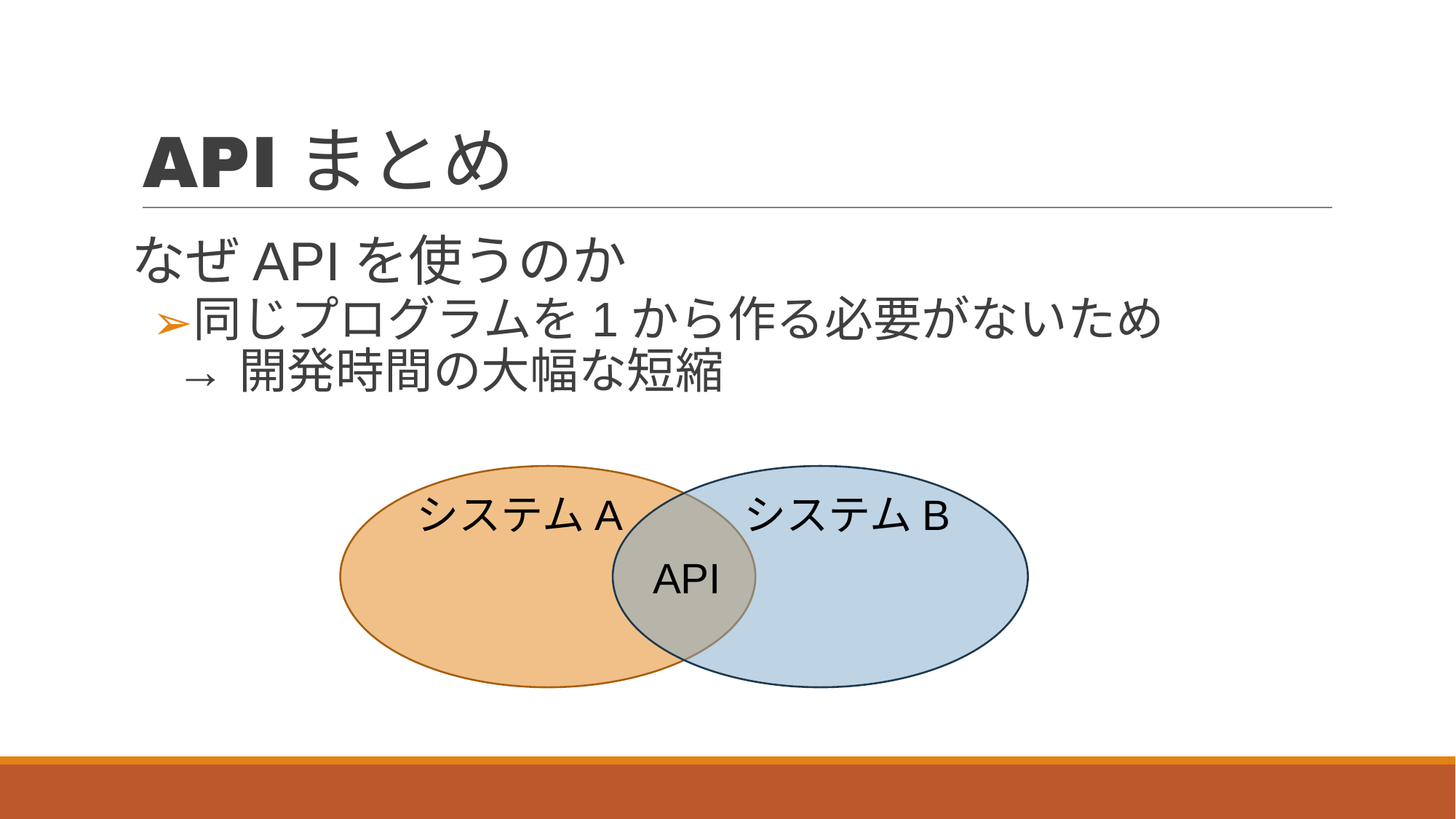

# APIまとめ
なぜAPIを使うのか
同じプログラムを1から作る必要がないため
→ 開発時間の大幅な短縮

システムA
システムB
API